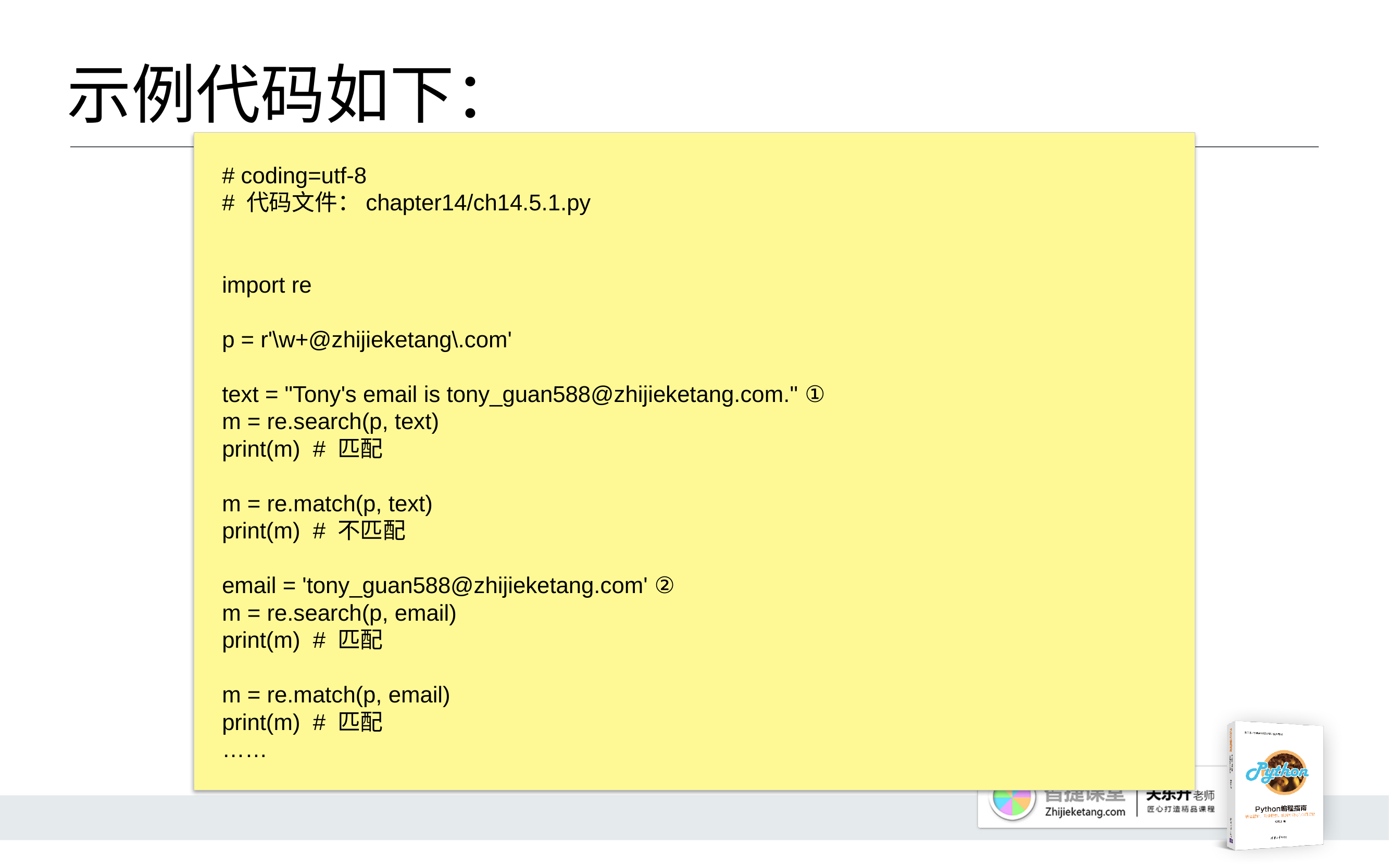

# 示例代码如下：
# coding=utf-8
# 代码文件：chapter14/ch14.5.1.py

import re

p = r'\w+@zhijieketang\.com'

text = "Tony's email is tony_guan588@zhijieketang.com." ①
m = re.search(p, text)
print(m)  # 匹配

m = re.match(p, text)
print(m)  # 不匹配

email = 'tony_guan588@zhijieketang.com' ②
m = re.search(p, email)
print(m)  # 匹配

m = re.match(p, email)
print(m)  # 匹配
……